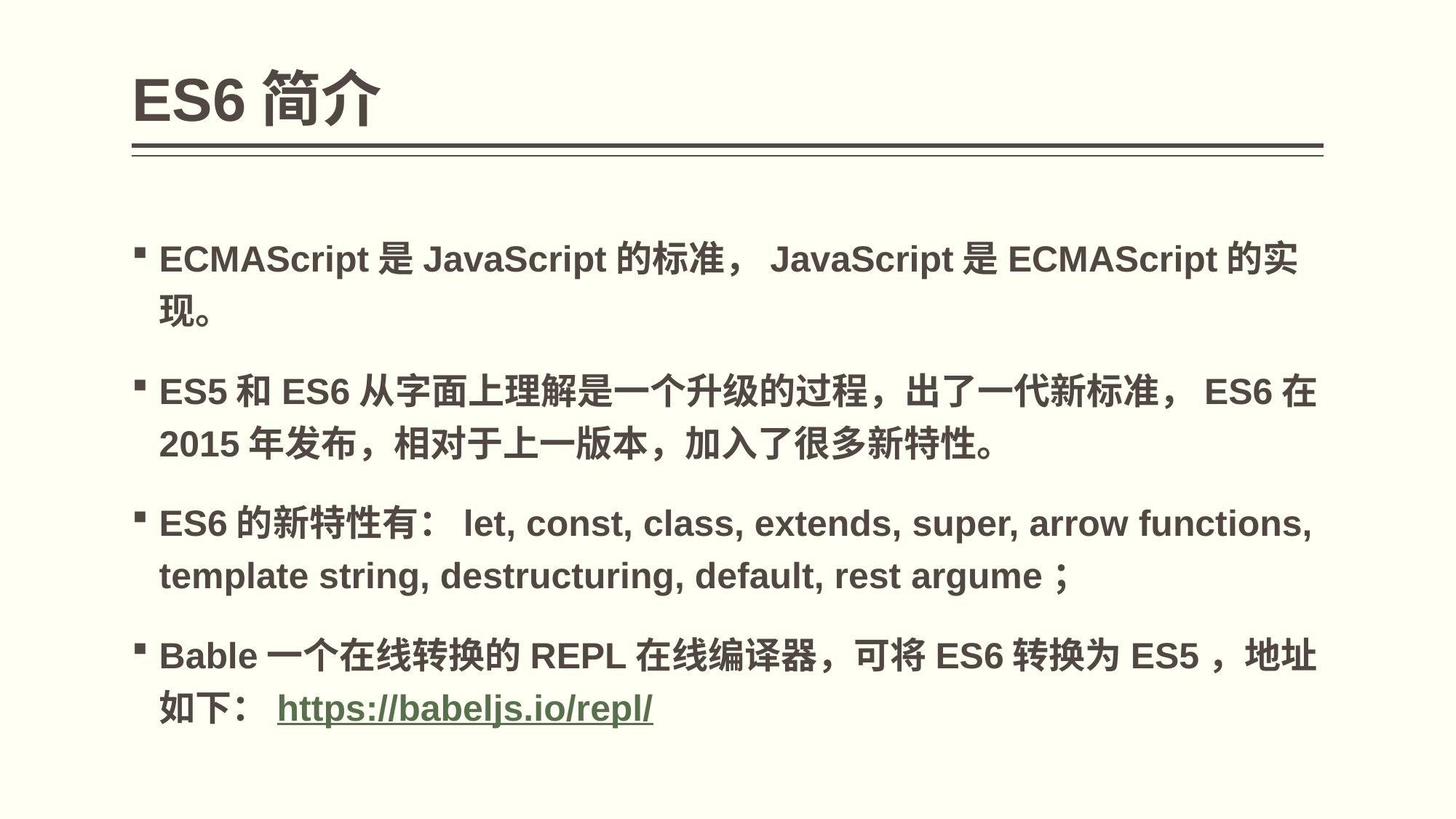

# ES6简介
ECMAScript是JavaScript的标准，JavaScript是ECMAScript的实现。
ES5和ES6从字面上理解是一个升级的过程，出了一代新标准，ES6在2015年发布，相对于上一版本，加入了很多新特性。
ES6的新特性有：let, const, class, extends, super, arrow functions, template string, destructuring, default, rest argume；
Bable一个在线转换的REPL在线编译器，可将ES6转换为ES5，地址如下：https://babeljs.io/repl/